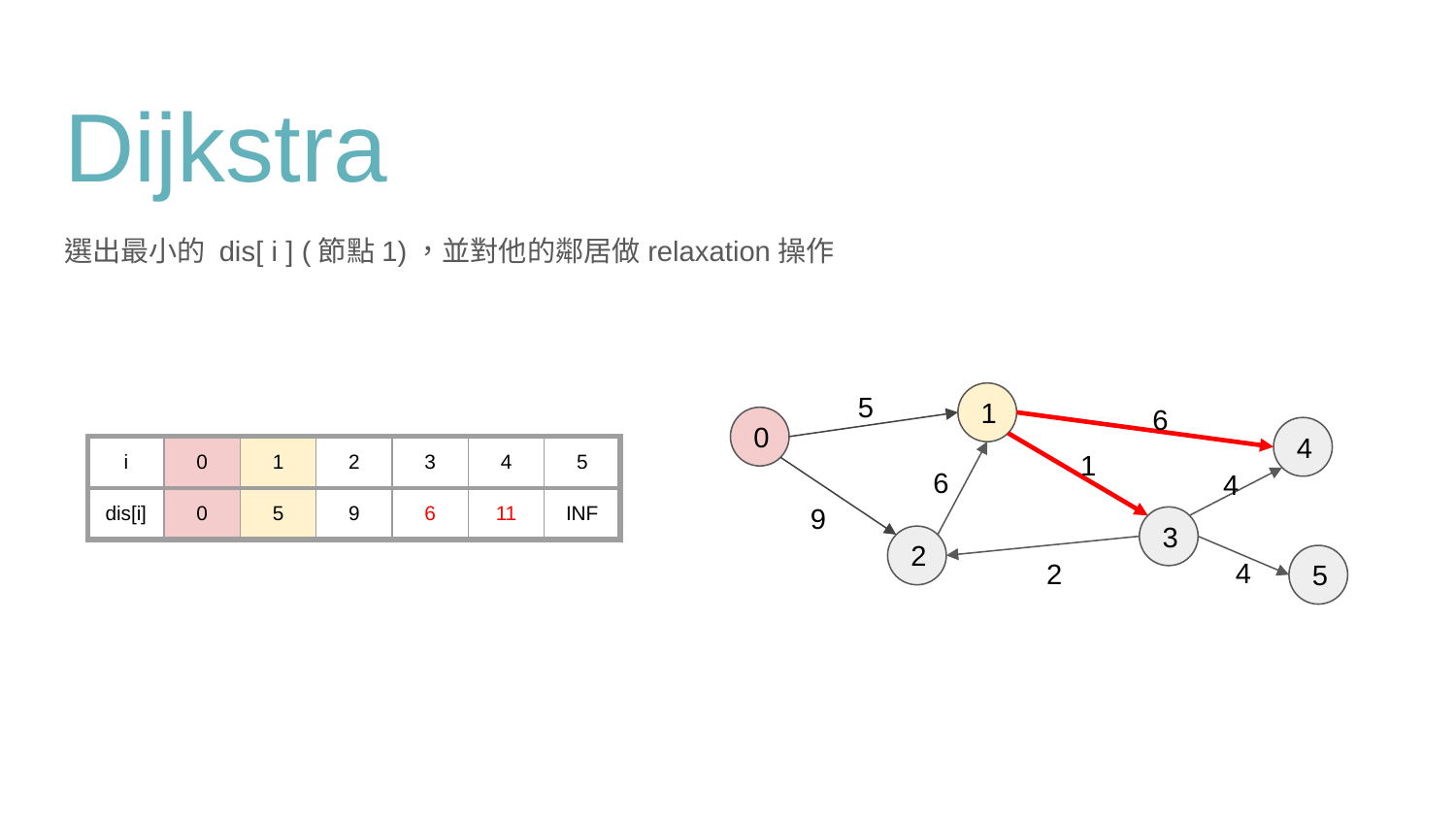

# Dijkstra

選出最小的 dis[ i ] (節點1)，並對他的鄰居做relaxation操作
5
1
6
0
4
1
| i | 0 | 1 | 2 | 3 | 4 | 5 |
| --- | --- | --- | --- | --- | --- | --- |
| dis[i] | 0 | 5 | 9 | 6 | 11 | INF |
6
4
9
3
2
4
2
5